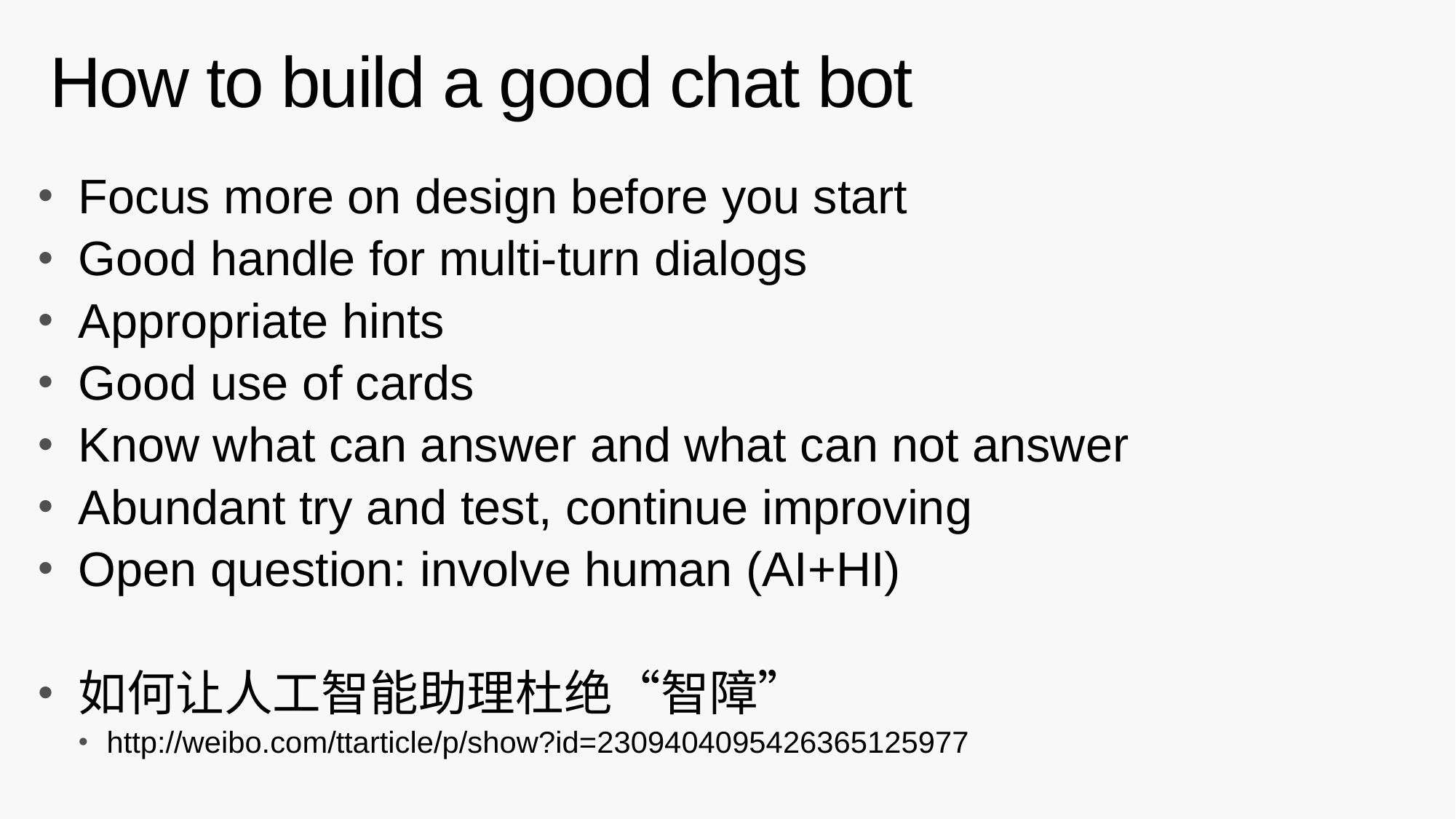

# How to build a good chat bot

Focus more on design before you start
Good handle for multi-turn dialogs
Appropriate hints
Good use of cards
Know what can answer and what can not answer
Abundant try and test, continue improving
Open question: involve human (AI+HI)

如何让人工智能助理杜绝“智障”
http://weibo.com/ttarticle/p/show?id=2309404095426365125977